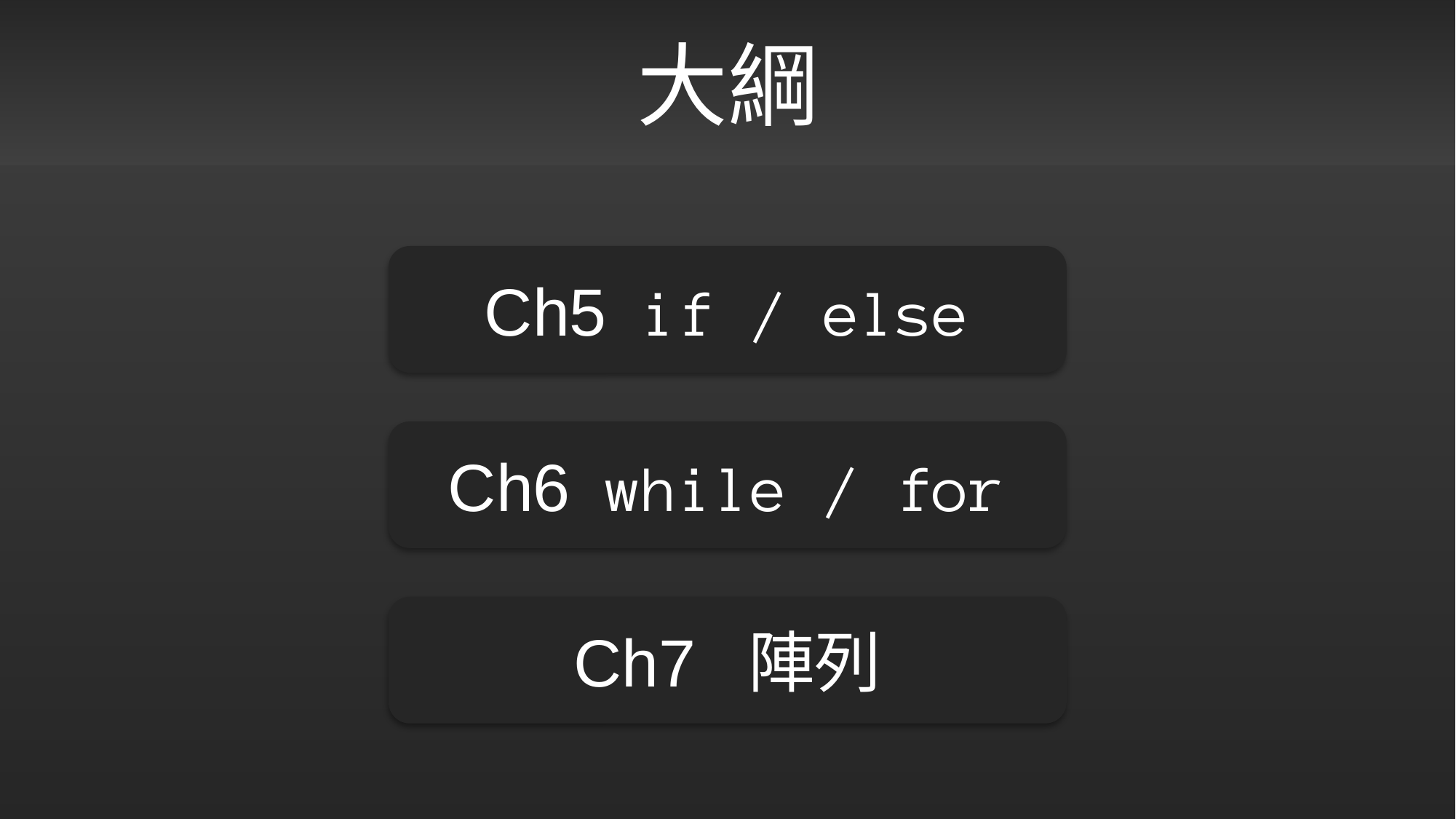

大綱
Ch5 if / else
Ch6 while / for
Ch7 陣列